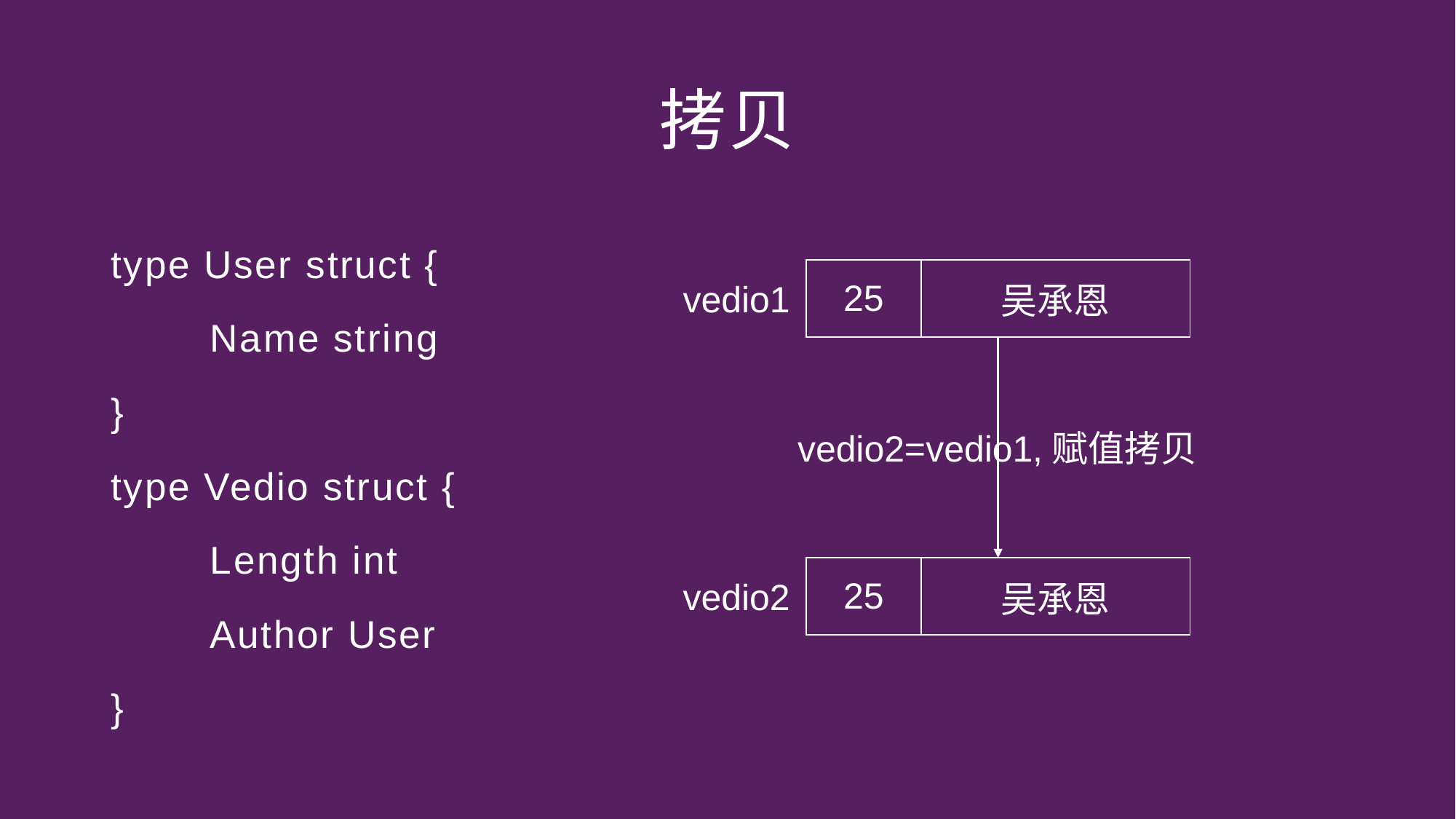

# 拷贝
type User struct {
	Name string
}
type Vedio struct {
	Length int
	Author User
}
| 25 | 吴承恩 |
| --- | --- |
vedio1
vedio2=vedio1,赋值拷贝
| 25 | 吴承恩 |
| --- | --- |
vedio2